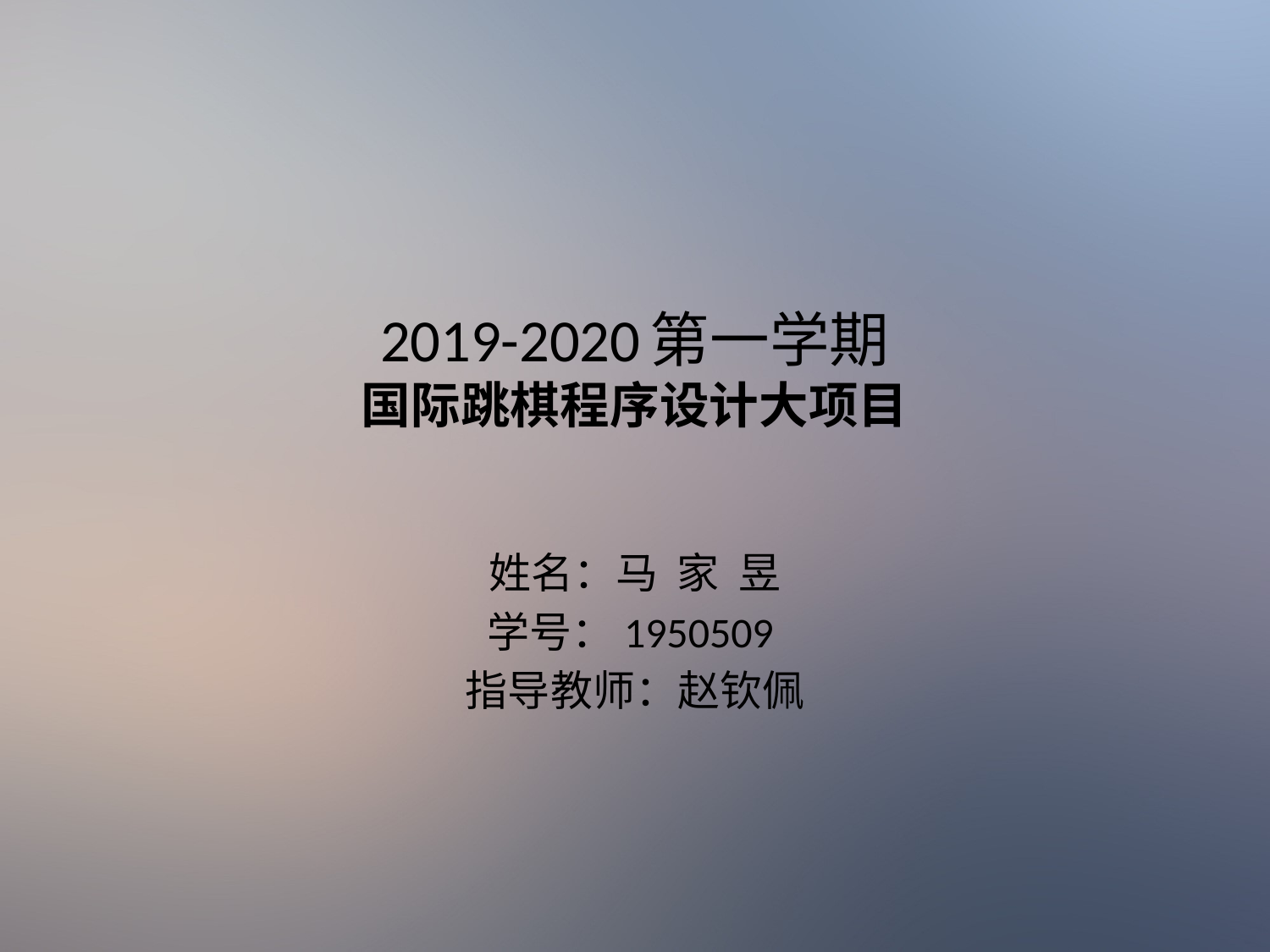

# 2019-2020第一学期 国际跳棋程序设计大项目
姓名：马  家  昱
学号：1950509
指导教师：赵钦佩